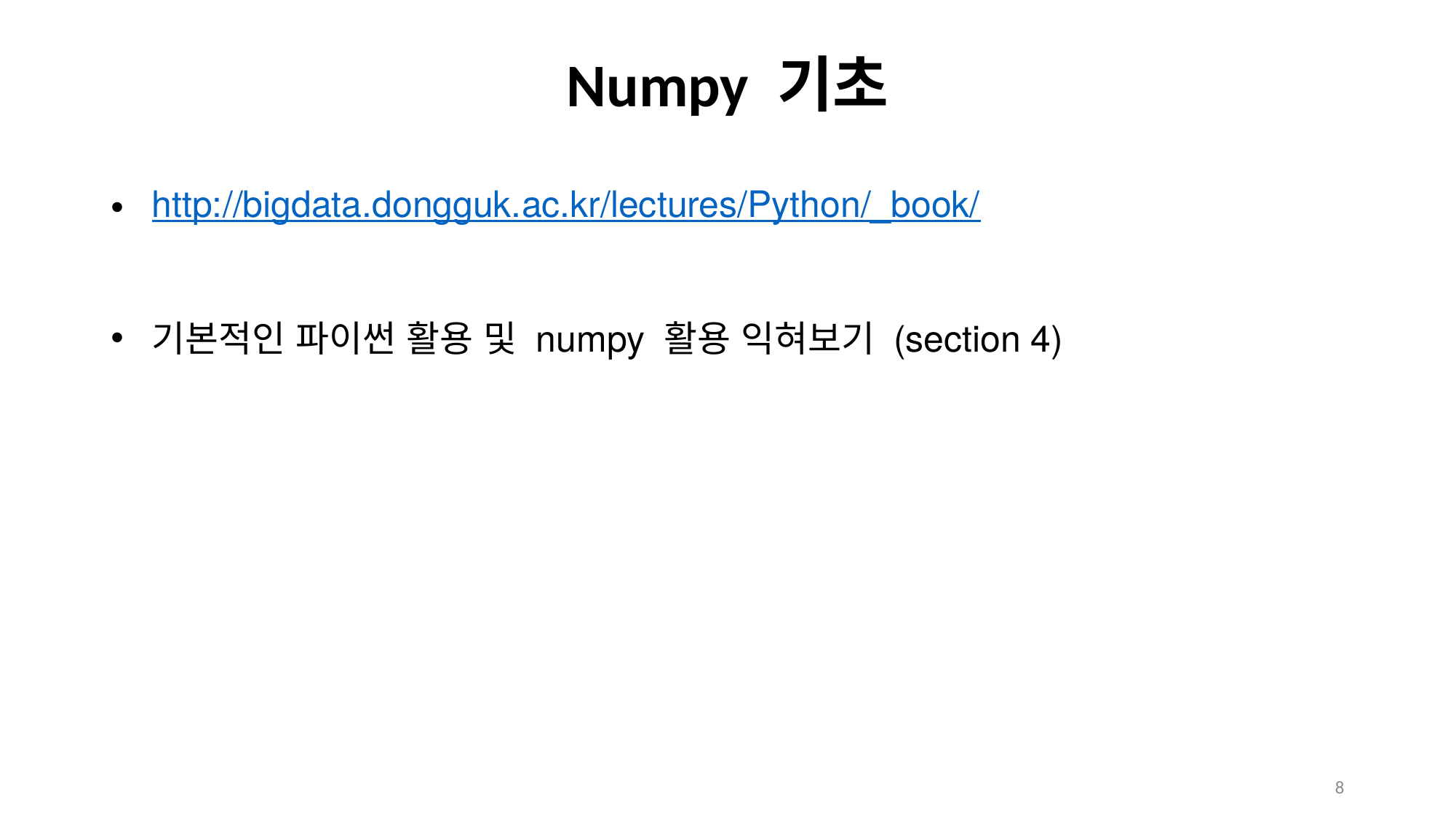

# Numpy 기초
http://bigdata.dongguk.ac.kr/lectures/Python/_book/

기본적인 파이썬 활용 및 numpy 활용 익혀보기 (section 4)
8